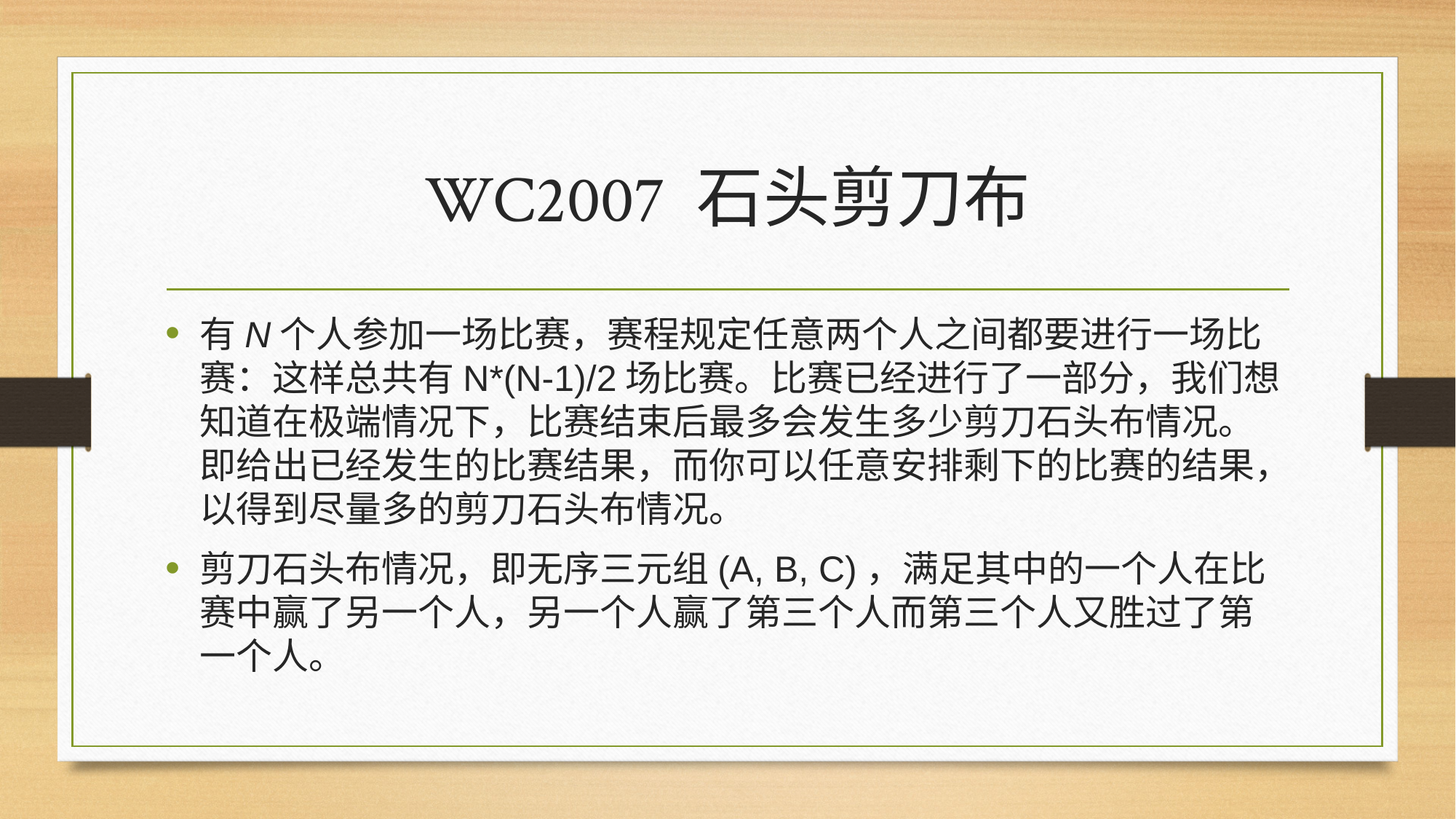

# WC2007 石头剪刀布
有N个人参加一场比赛，赛程规定任意两个人之间都要进行一场比赛：这样总共有N*(N-1)/2场比赛。比赛已经进行了一部分，我们想知道在极端情况下，比赛结束后最多会发生多少剪刀石头布情况。即给出已经发生的比赛结果，而你可以任意安排剩下的比赛的结果，以得到尽量多的剪刀石头布情况。
剪刀石头布情况，即无序三元组(A, B, C)，满足其中的一个人在比赛中赢了另一个人，另一个人赢了第三个人而第三个人又胜过了第一个人。